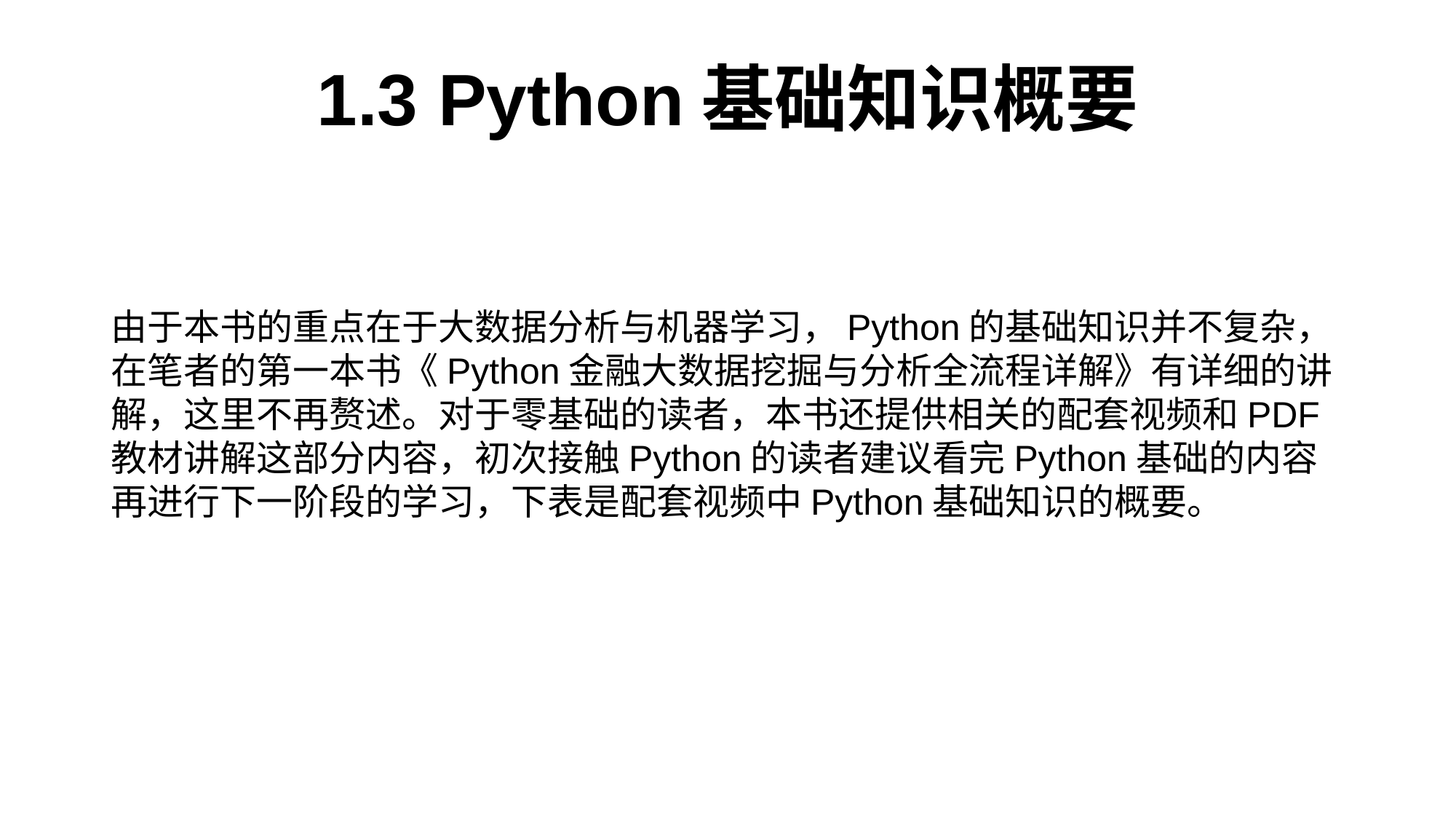

1.3 Python基础知识概要
由于本书的重点在于大数据分析与机器学习，Python的基础知识并不复杂，在笔者的第一本书《Python金融大数据挖掘与分析全流程详解》有详细的讲解，这里不再赘述。对于零基础的读者，本书还提供相关的配套视频和PDF教材讲解这部分内容，初次接触Python的读者建议看完Python基础的内容再进行下一阶段的学习，下表是配套视频中Python基础知识的概要。